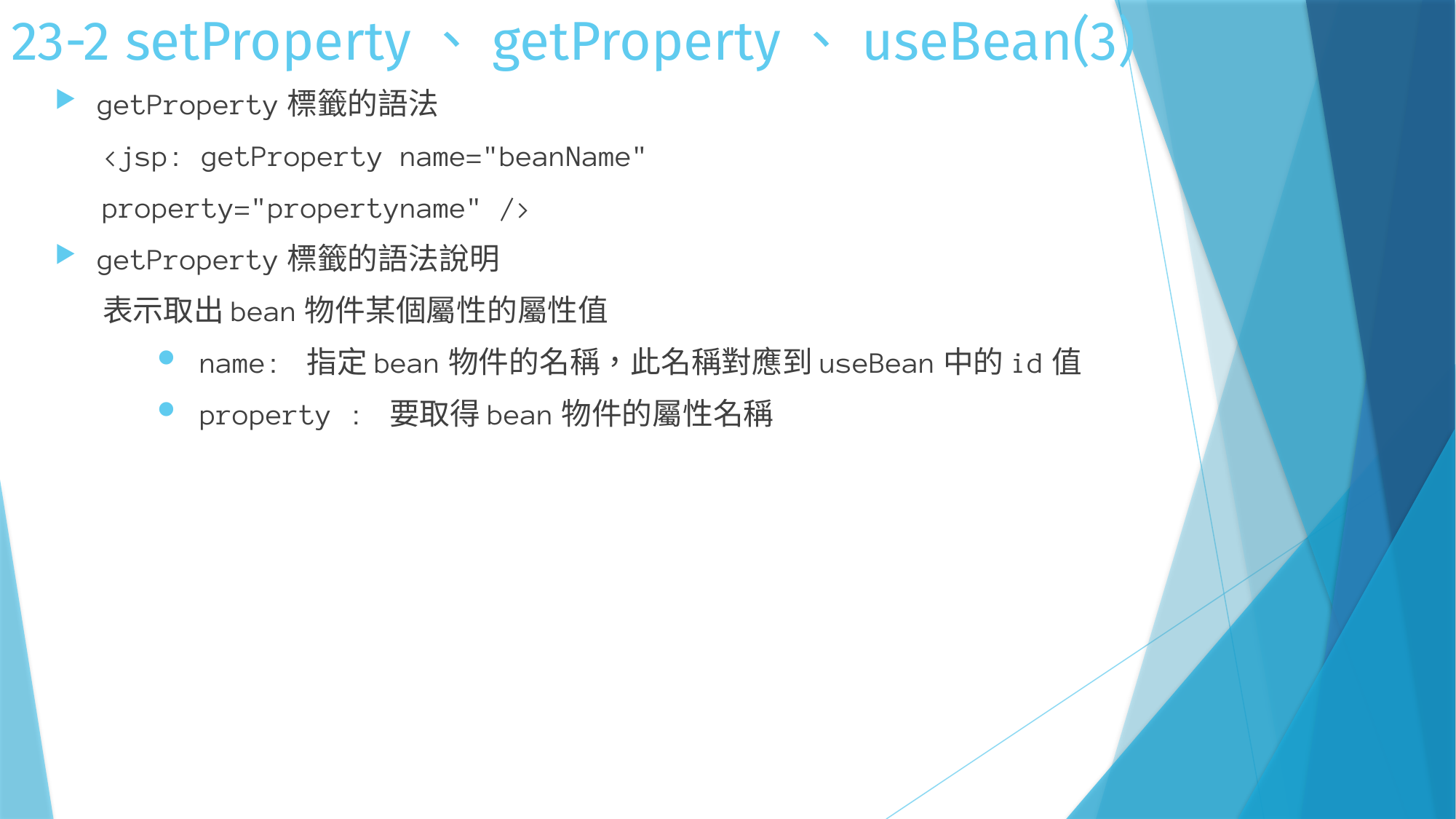

# 23-2 setProperty、getProperty、useBean(3)
getProperty標籤的語法
<jsp: getProperty name="beanName"
property="propertyname" />
getProperty標籤的語法說明
表示取出bean物件某個屬性的屬性值
name: 指定bean物件的名稱，此名稱對應到useBean中的id值
property : 要取得bean物件的屬性名稱